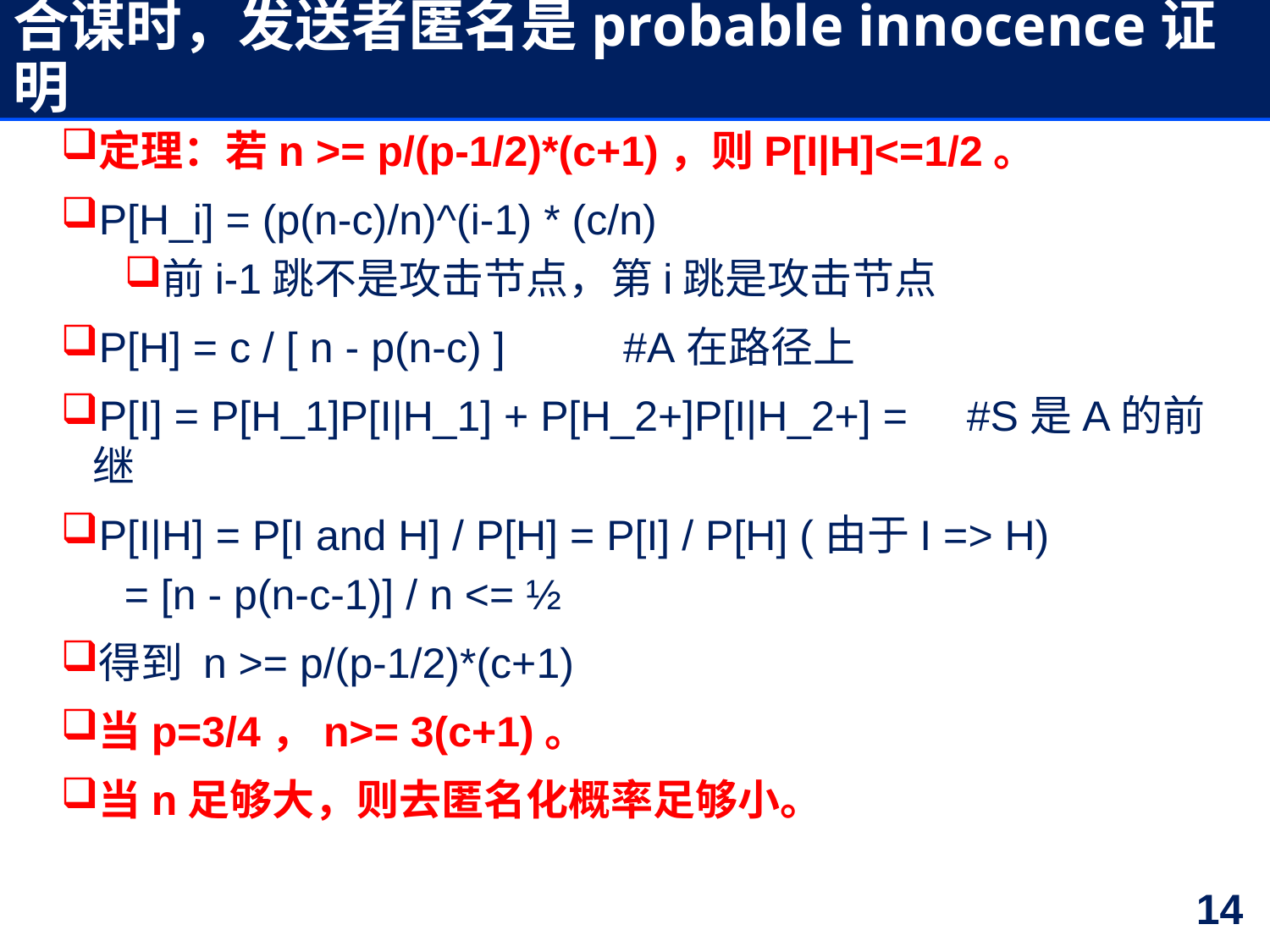

# 合谋时，发送者匿名是probable innocence证明
定理：若n >= p/(p-1/2)*(c+1)，则P[I|H]<=1/2。
P[H_i] = (p(n-c)/n)^(i-1) * (c/n)
前i-1跳不是攻击节点，第i跳是攻击节点
P[H] = c / [ n - p(n-c) ]          #A在路径上
P[I] = P[H_1]P[I|H_1] + P[H_2+]P[I|H_2+] =     #S是A的前继
P[I|H] = P[I and H] / P[H] = P[I] / P[H] (由于I => H)
= [n - p(n-c-1)] / n <= ½
得到 n >= p/(p-1/2)*(c+1)
当p=3/4，n>= 3(c+1)。
当n足够大，则去匿名化概率足够小。
14